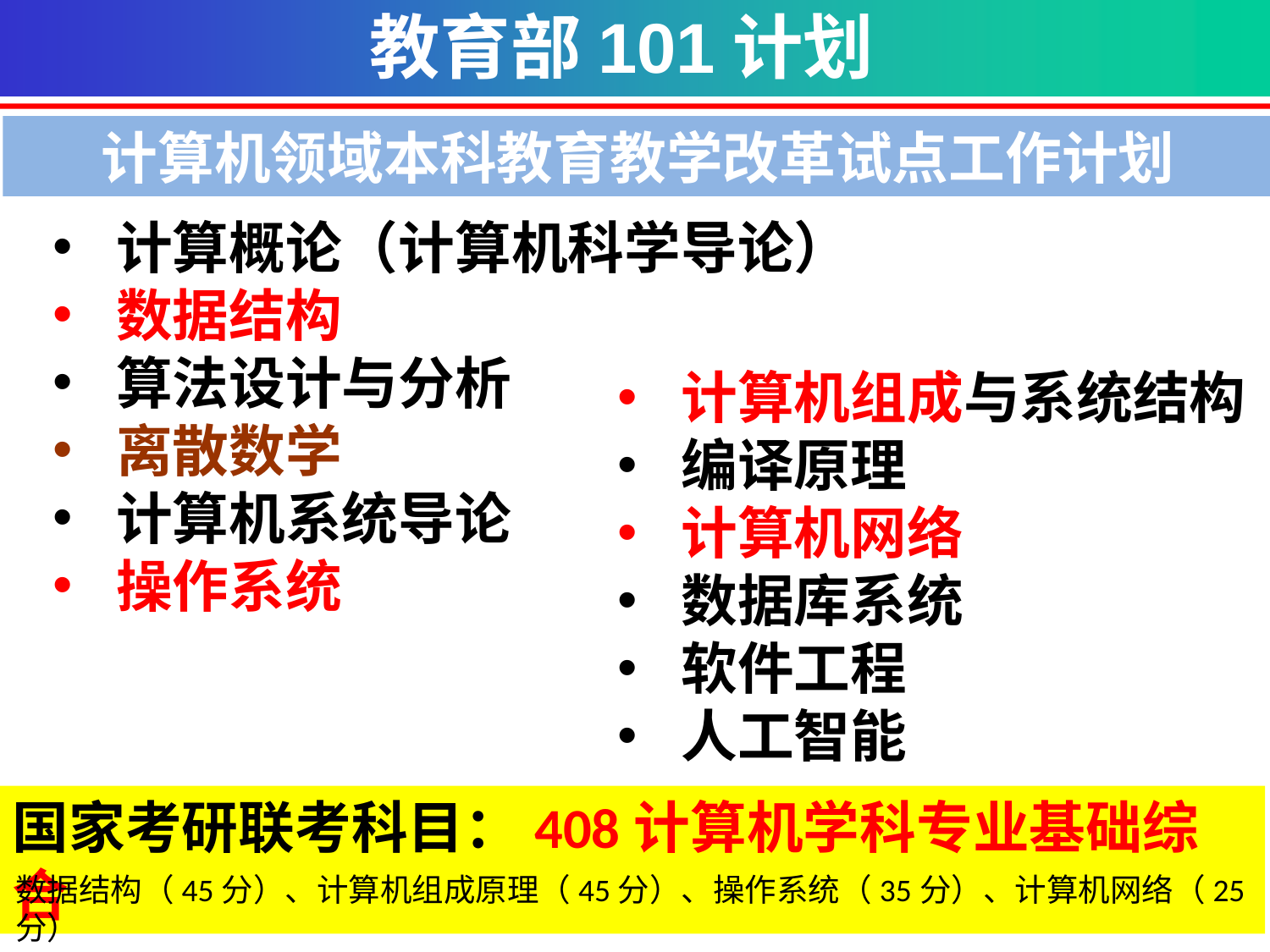

教育部101计划
计算机领域本科教育教学改革试点工作计划
计算概论（计算机科学导论）
数据结构
算法设计与分析
离散数学
计算机系统导论
操作系统
计算机组成与系统结构
编译原理
计算机网络
数据库系统
软件工程
人工智能
国家考研联考科目：408计算机学科专业基础综合
数据结构（45分）、计算机组成原理（45分）、操作系统（35分）、计算机网络（25分）